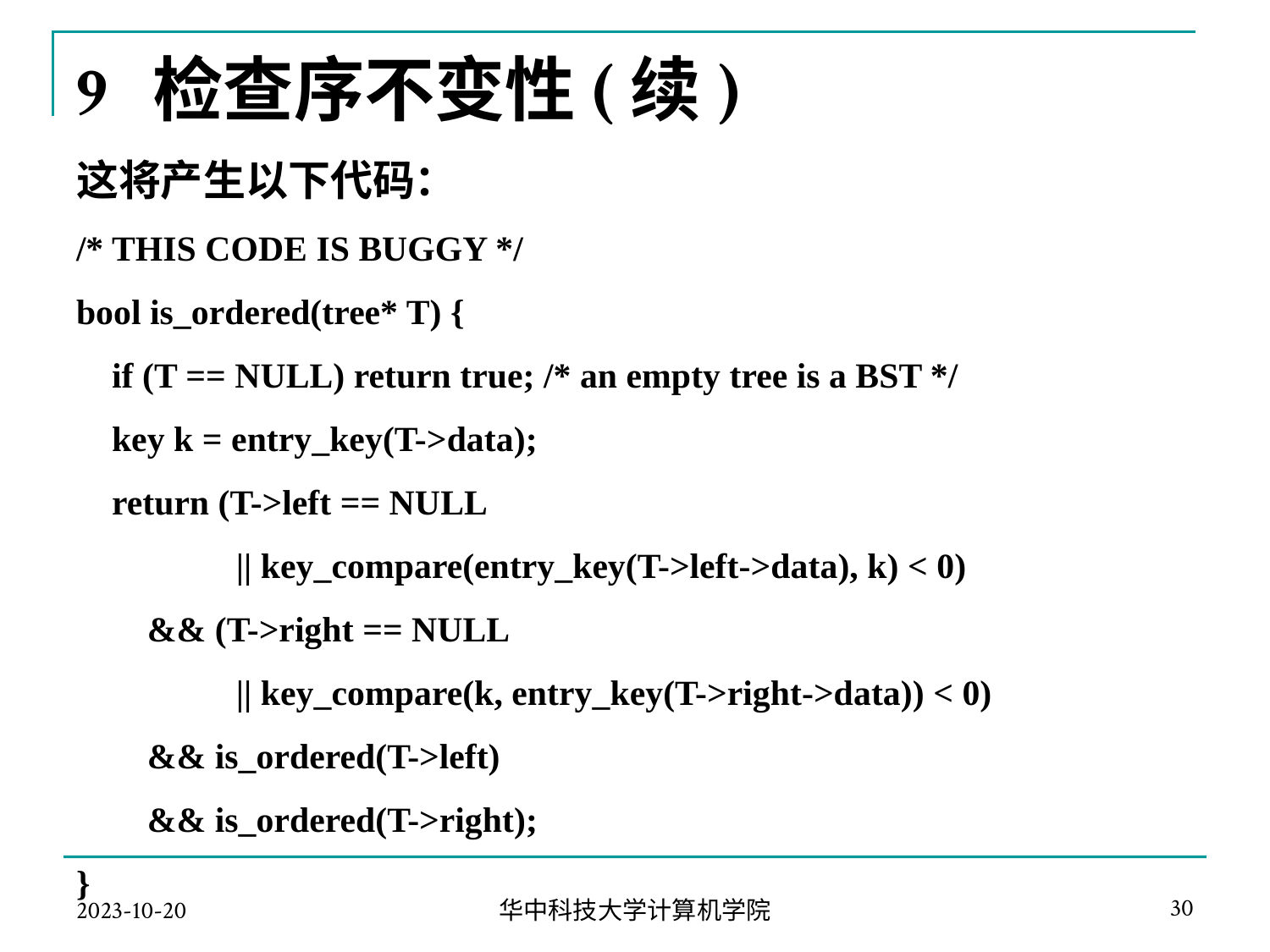

# 9  检查序不变性(续)
这将产生以下代码：
/* THIS CODE IS BUGGY */
bool is_ordered(tree* T) {
    if (T == NULL) return true; /* an empty tree is a BST */
    key k = entry_key(T->data);
    return (T->left == NULL
                  || key_compare(entry_key(T->left->data), k) < 0)
        && (T->right == NULL
                  || key_compare(k, entry_key(T->right->data)) < 0)
        && is_ordered(T->left)
        && is_ordered(T->right);
}
2023-10-20
30
华中科技大学计算机学院